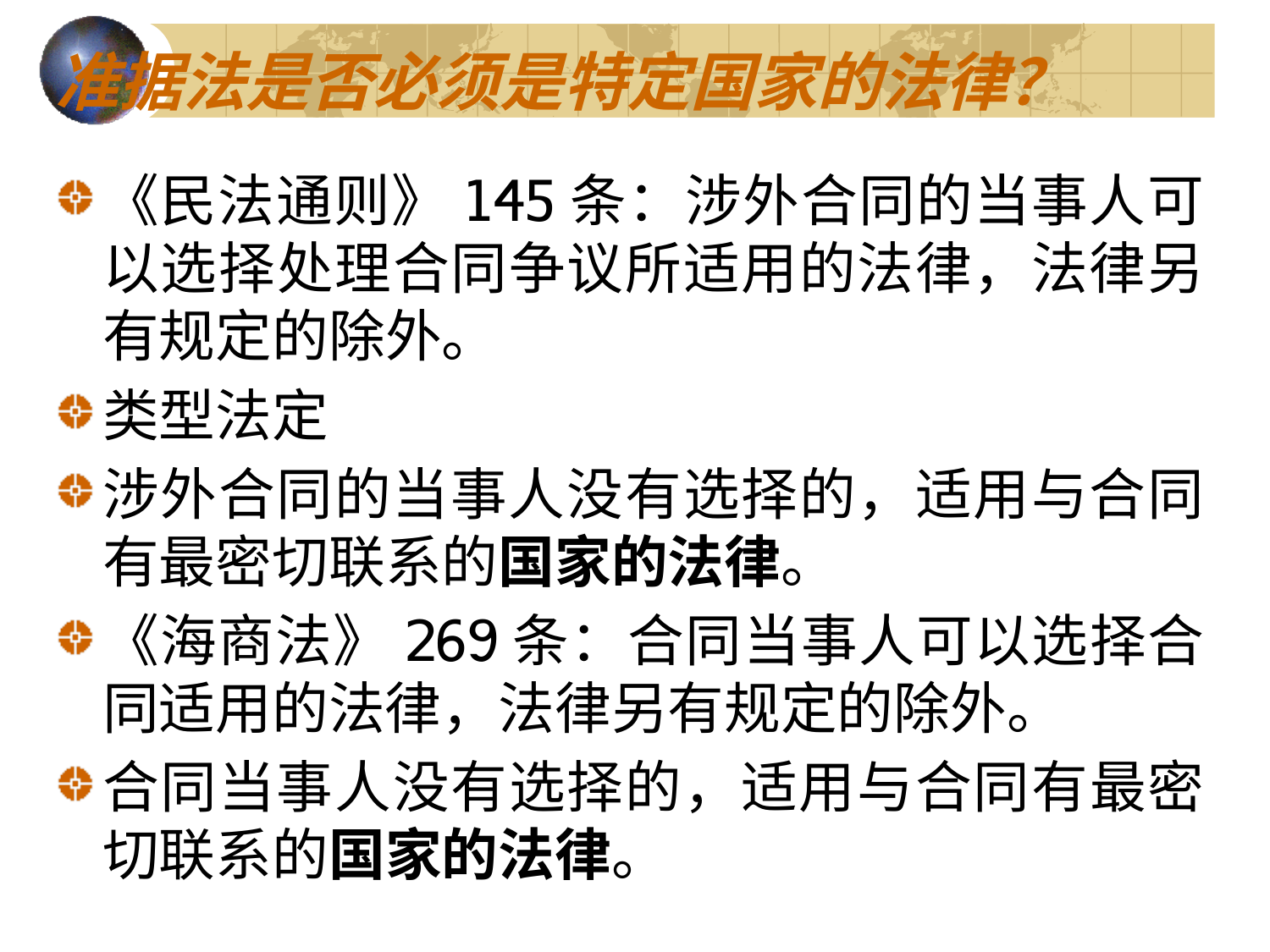

# 准据法是否必须是特定国家的法律？
《民法通则》145条：涉外合同的当事人可以选择处理合同争议所适用的法律，法律另有规定的除外。
类型法定
涉外合同的当事人没有选择的，适用与合同有最密切联系的国家的法律。
《海商法》269条：合同当事人可以选择合同适用的法律，法律另有规定的除外。
合同当事人没有选择的，适用与合同有最密切联系的国家的法律。